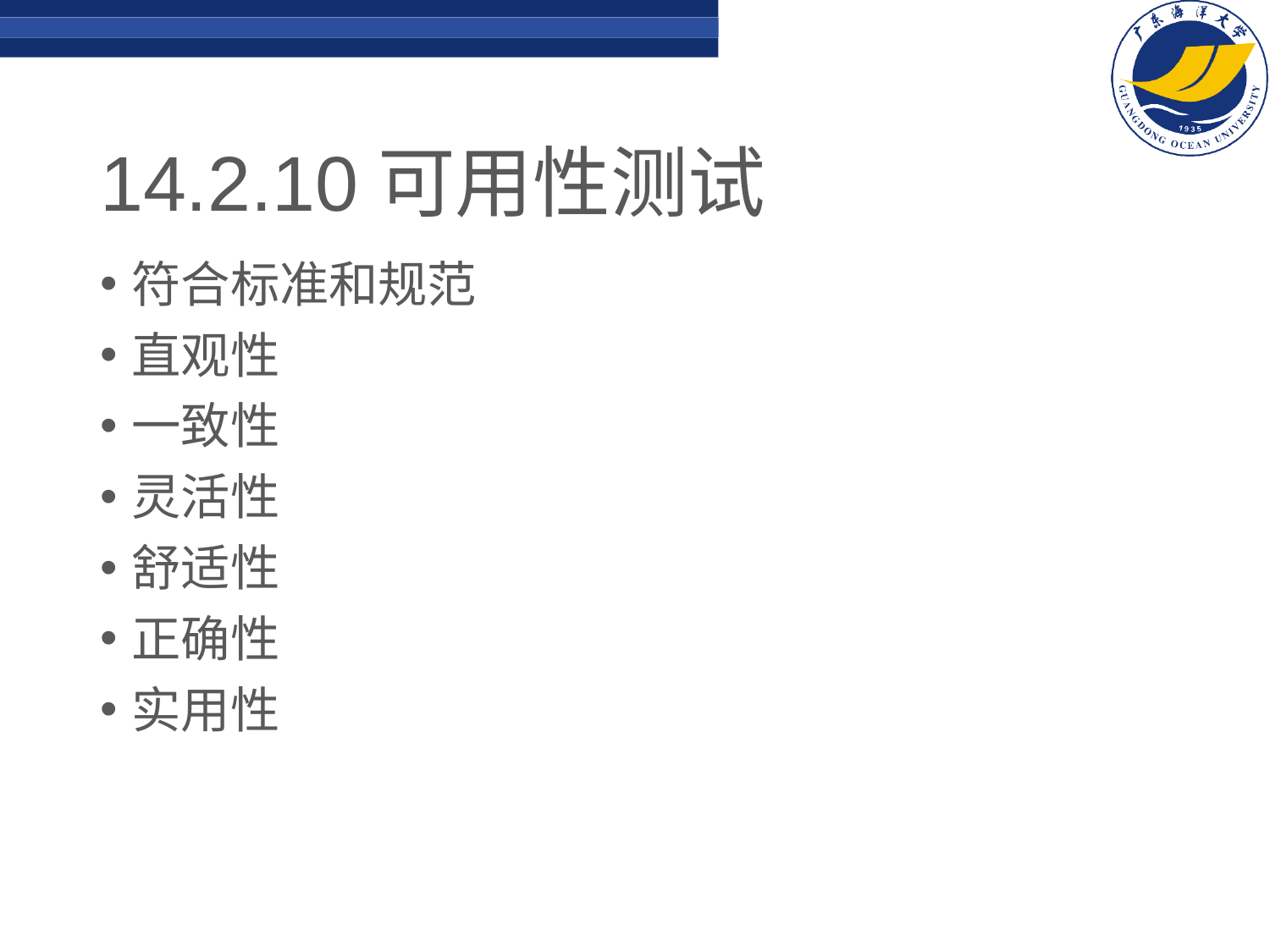

# 14.2.10可用性测试
符合标准和规范
直观性
一致性
灵活性
舒适性
正确性
实用性
23